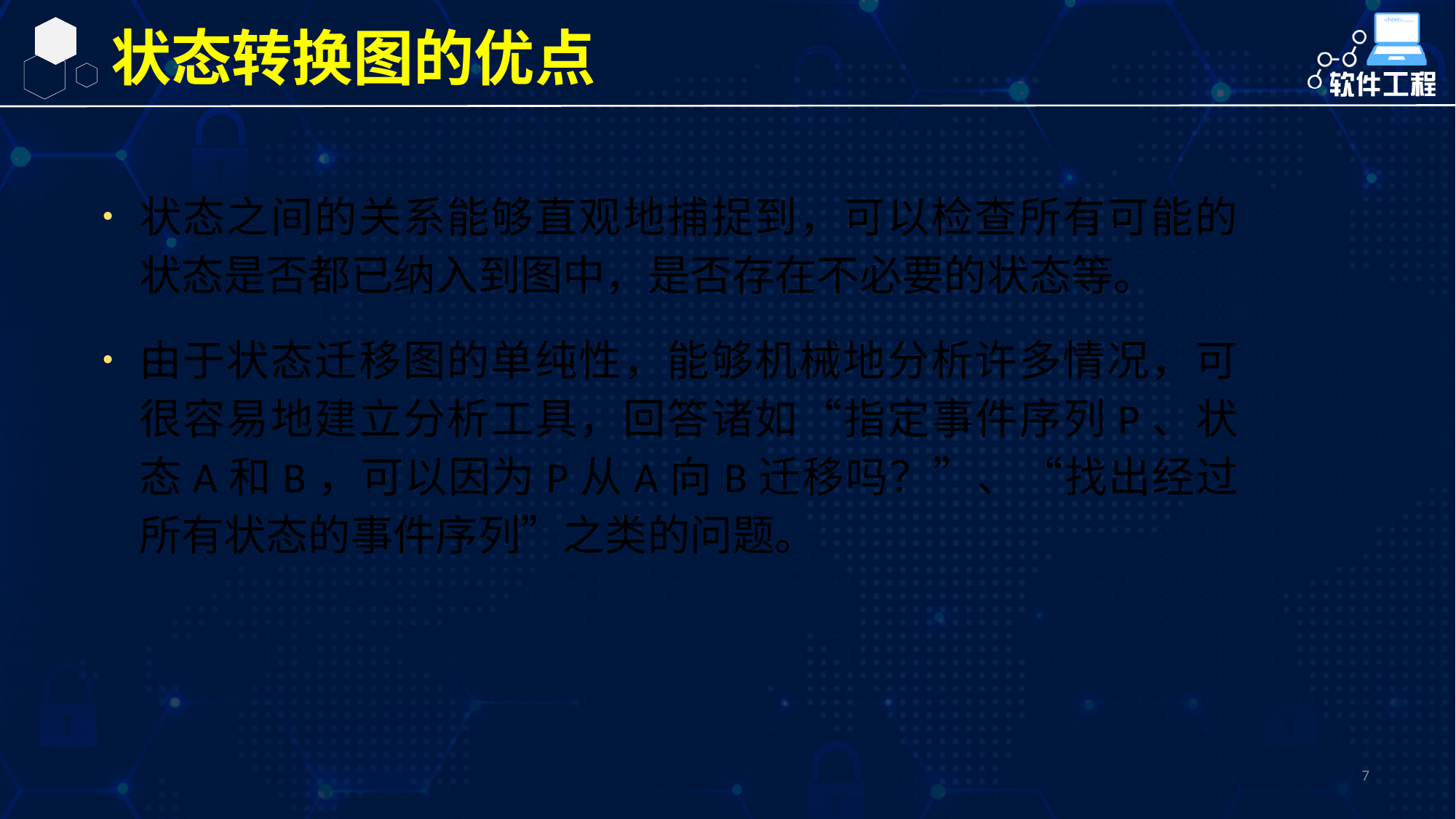

状态转换图的优点
状态之间的关系能够直观地捕捉到，可以检查所有可能的状态是否都已纳入到图中，是否存在不必要的状态等。
由于状态迁移图的单纯性，能够机械地分析许多情况，可很容易地建立分析工具，回答诸如“指定事件序列P、状态A和B，可以因为P从A向B迁移吗？”、“找出经过所有状态的事件序列”之类的问题。
7